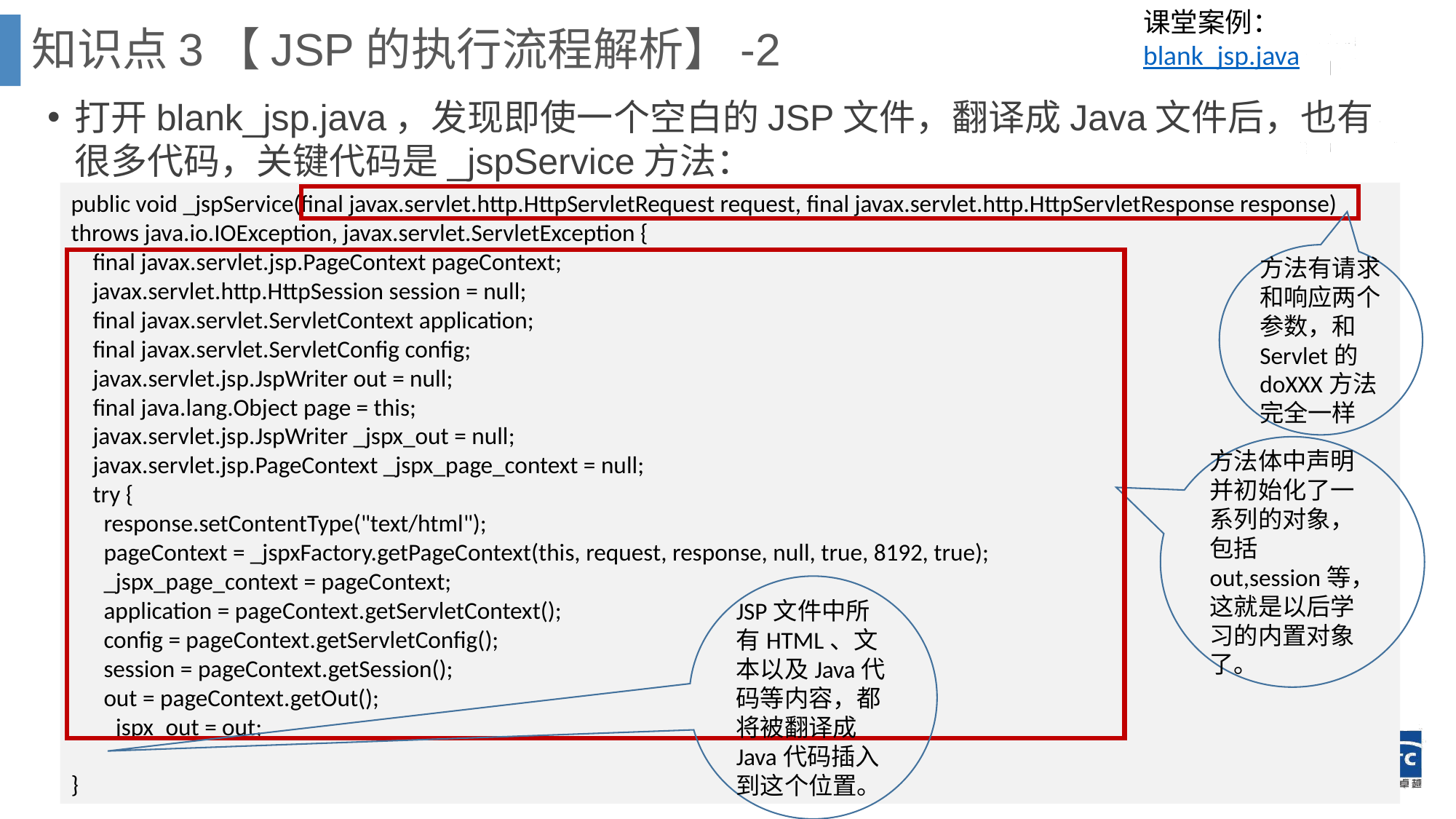

课堂案例： blank_jsp.java
知识点3【JSP的执行流程解析】-2
打开blank_jsp.java，发现即使一个空白的JSP文件，翻译成Java文件后，也有很多代码，关键代码是_jspService方法：
public void _jspService(final javax.servlet.http.HttpServletRequest request, final javax.servlet.http.HttpServletResponse response)        throws java.io.IOException, javax.servlet.ServletException {
    final javax.servlet.jsp.PageContext pageContext;
    javax.servlet.http.HttpSession session = null;
    final javax.servlet.ServletContext application;
    final javax.servlet.ServletConfig config;
    javax.servlet.jsp.JspWriter out = null;
    final java.lang.Object page = this;
    javax.servlet.jsp.JspWriter _jspx_out = null;
    javax.servlet.jsp.PageContext _jspx_page_context = null;
    try {
      response.setContentType("text/html");
      pageContext = _jspxFactory.getPageContext(this, request, response, null, true, 8192, true);
      _jspx_page_context = pageContext;
      application = pageContext.getServletContext();
      config = pageContext.getServletConfig();
      session = pageContext.getSession();
      out = pageContext.getOut();
      _jspx_out = out;

}

方法有请求和响应两个参数，和Servlet的doXXX方法完全一样

方法体中声明并初始化了一系列的对象，包括out,session等，这就是以后学习的内置对象了。
JSP文件中所有HTML、文本以及Java代码等内容，都将被翻译成Java代码插入到这个位置。